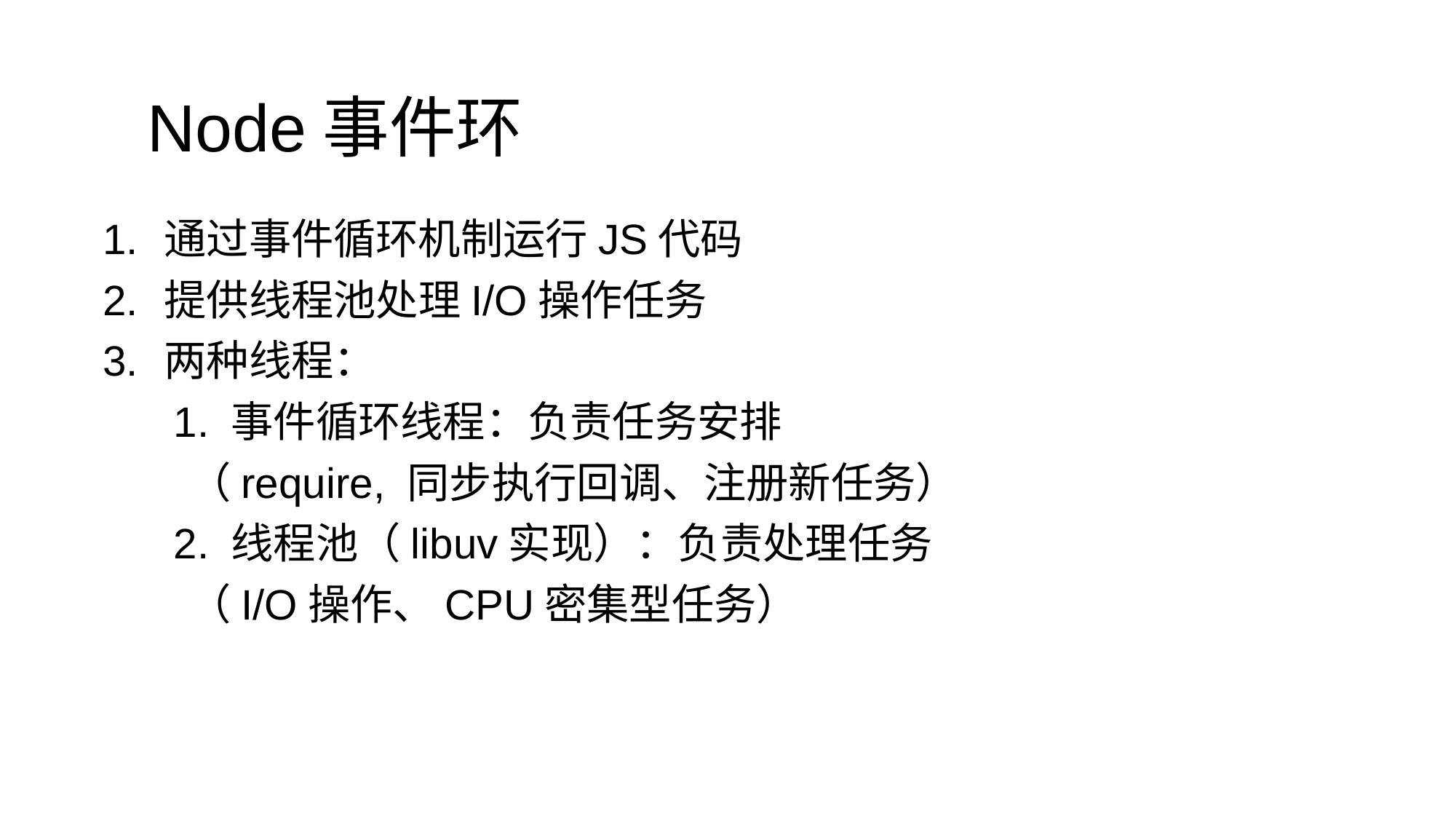

# Node事件环
通过事件循环机制运行JS代码
提供线程池处理I/O操作任务
两种线程：
      1. 事件循环线程：负责任务安排
        （require, 同步执行回调、注册新任务）
      2. 线程池（libuv实现）：负责处理任务
        （I/O操作、CPU密集型任务）